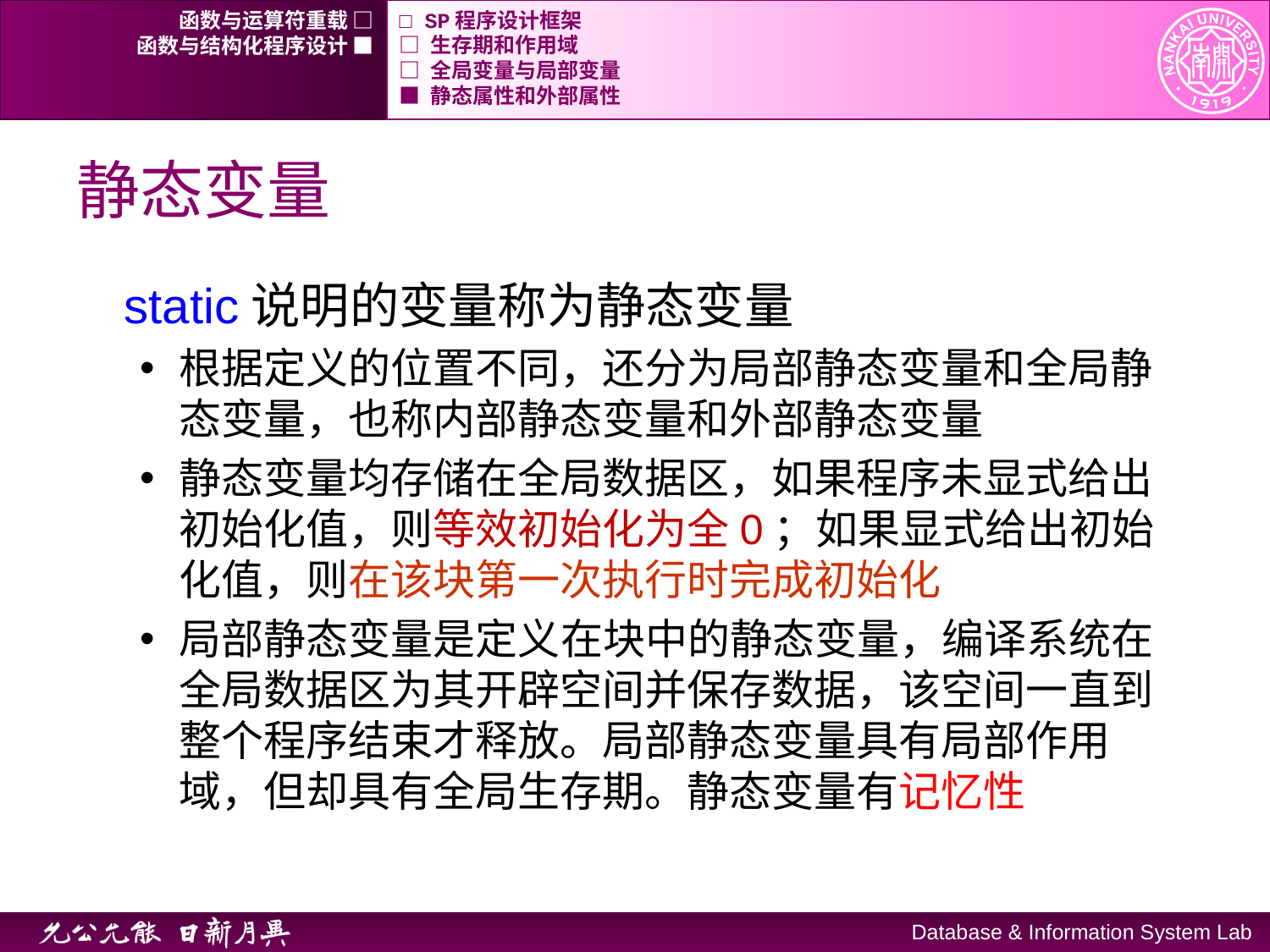

函数与运算符重载 □
□ SP程序设计框架
函数与结构化程序设计 ■
□ 生存期和作用域

□ 全局变量与局部变量

■ 静态属性和外部属性
# 静态变量
static说明的变量称为静态变量
根据定义的位置不同，还分为局部静态变量和全局静态变量，也称内部静态变量和外部静态变量
静态变量均存储在全局数据区，如果程序未显式给出初始化值，则等效初始化为全0；如果显式给出初始化值，则在该块第一次执行时完成初始化
局部静态变量是定义在块中的静态变量，编译系统在全局数据区为其开辟空间并保存数据，该空间一直到整个程序结束才释放。局部静态变量具有局部作用域，但却具有全局生存期。静态变量有记忆性